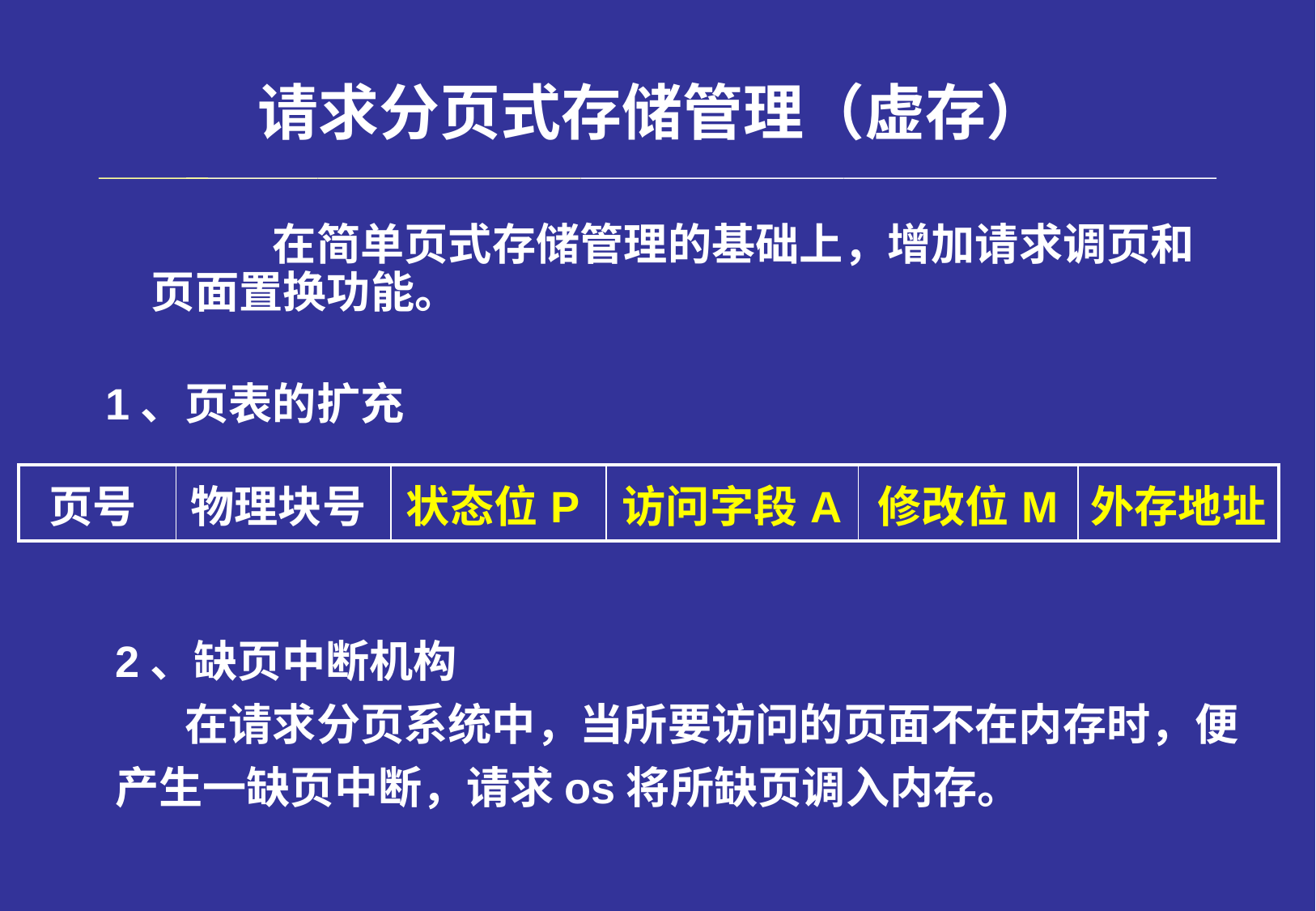

# 请求分页式存储管理（虚存）
		在简单页式存储管理的基础上，增加请求调页和页面置换功能。

1、页表的扩充
| 页号 | 物理块号 | 状态位P | 访问字段A | 修改位M | 外存地址 |
| --- | --- | --- | --- | --- | --- |
2、缺页中断机构
      在请求分页系统中，当所要访问的页面不在内存时，便产生一缺页中断，请求os将所缺页调入内存。